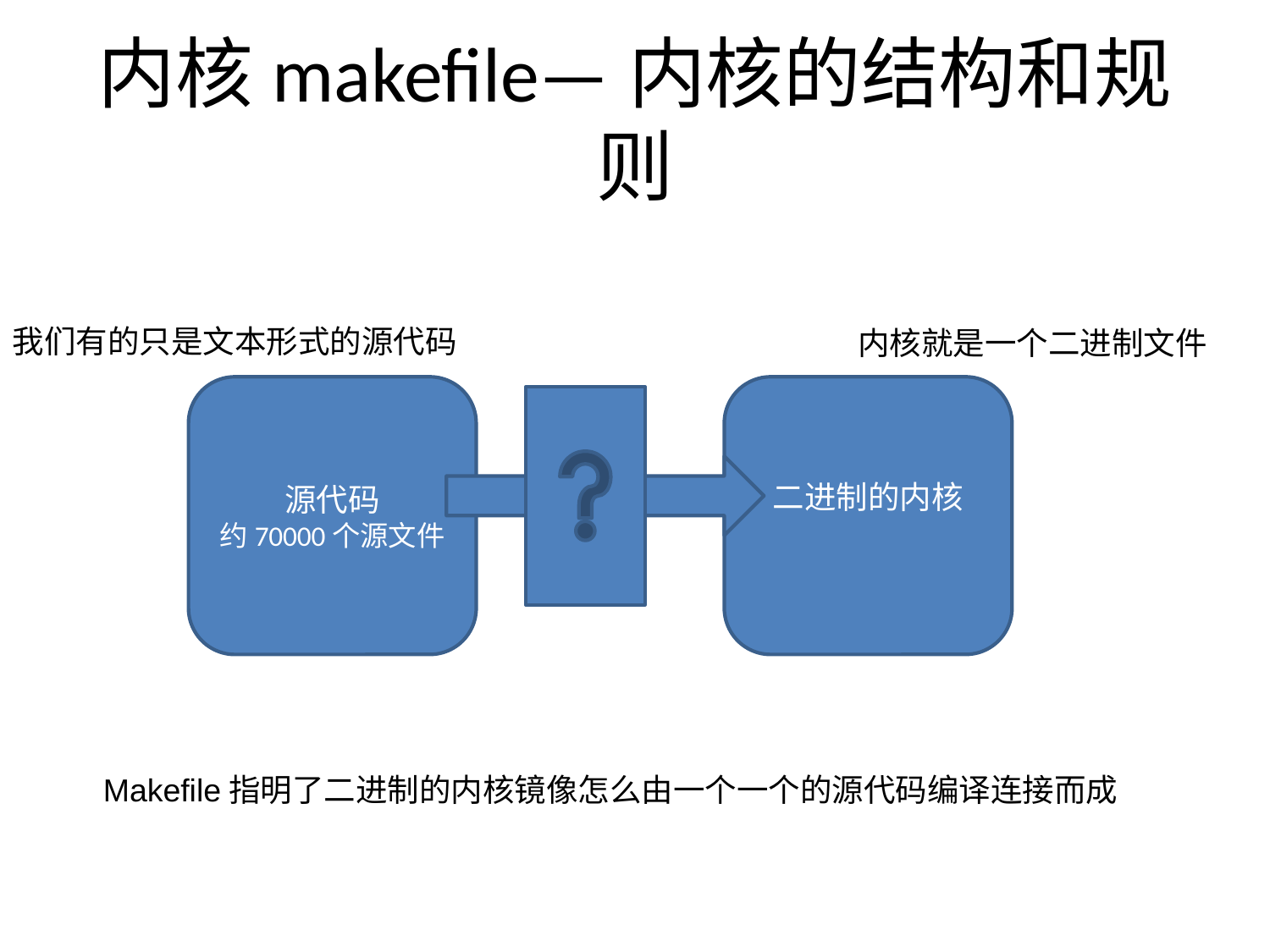

# 内核makefile—内核的结构和规则

我们有的只是文本形式的源代码
内核就是一个二进制文件
源代码
约70000个源文件
二进制的内核

Makefile指明了二进制的内核镜像怎么由一个一个的源代码编译连接而成